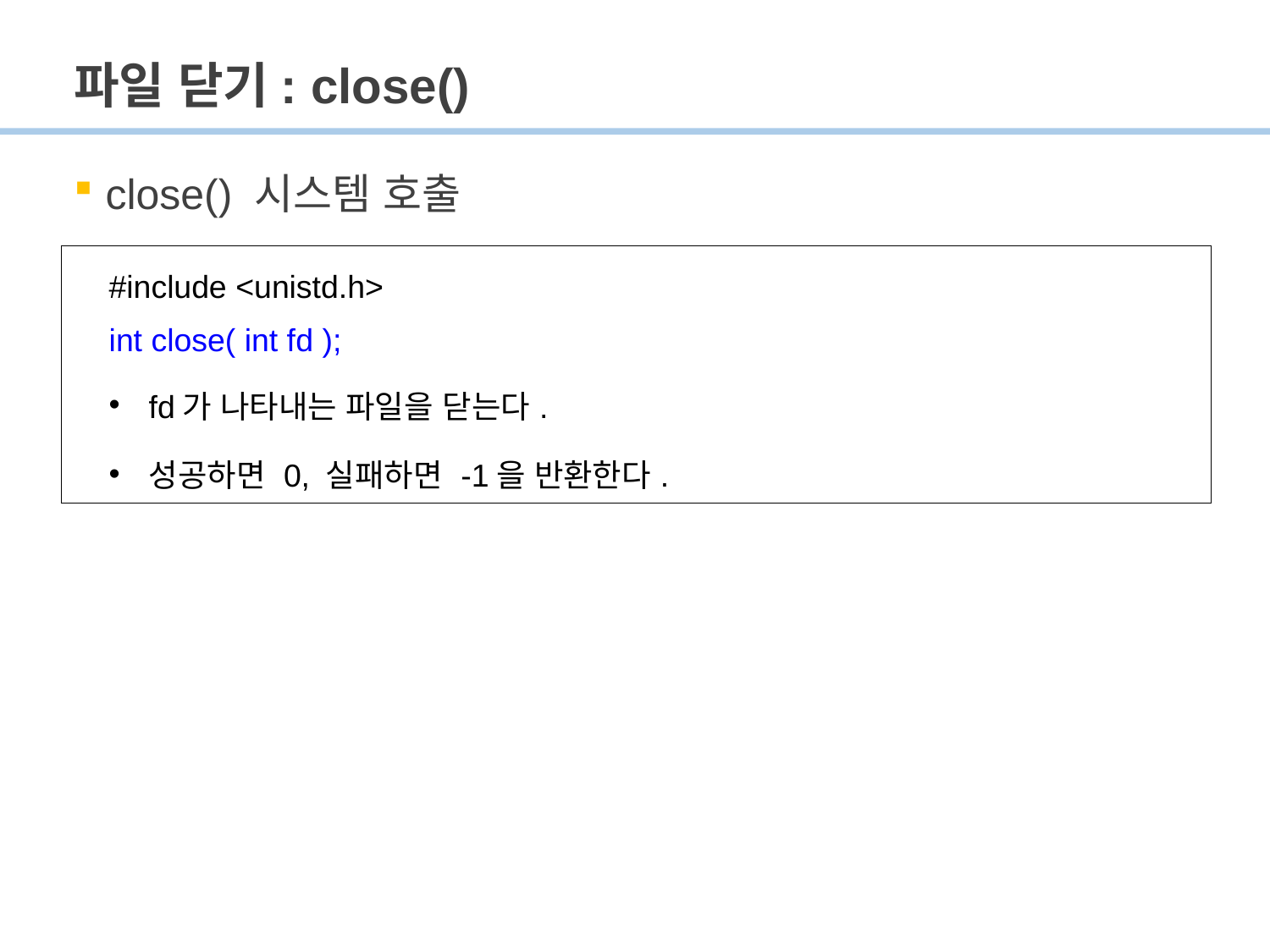

# 파일 닫기: close()
close() 시스템 호출
| #include <unistd.h> int close( int fd ); fd가 나타내는 파일을 닫는다. 성공하면 0, 실패하면 -1을 반환한다. |
| --- |